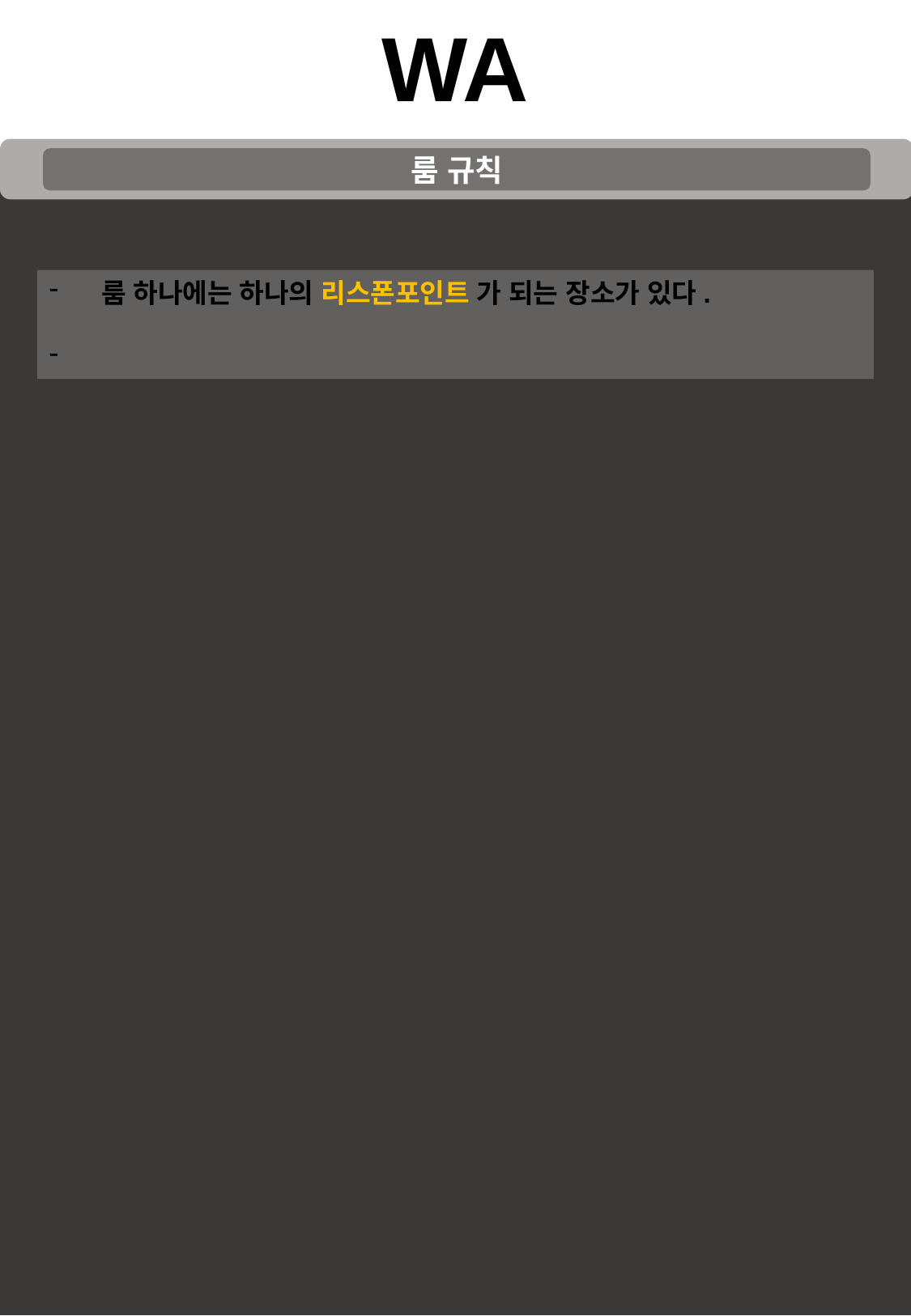

WA

룸 규칙

 룸 하나에는 하나의 리스폰포인트 가 되는 장소가 있다.